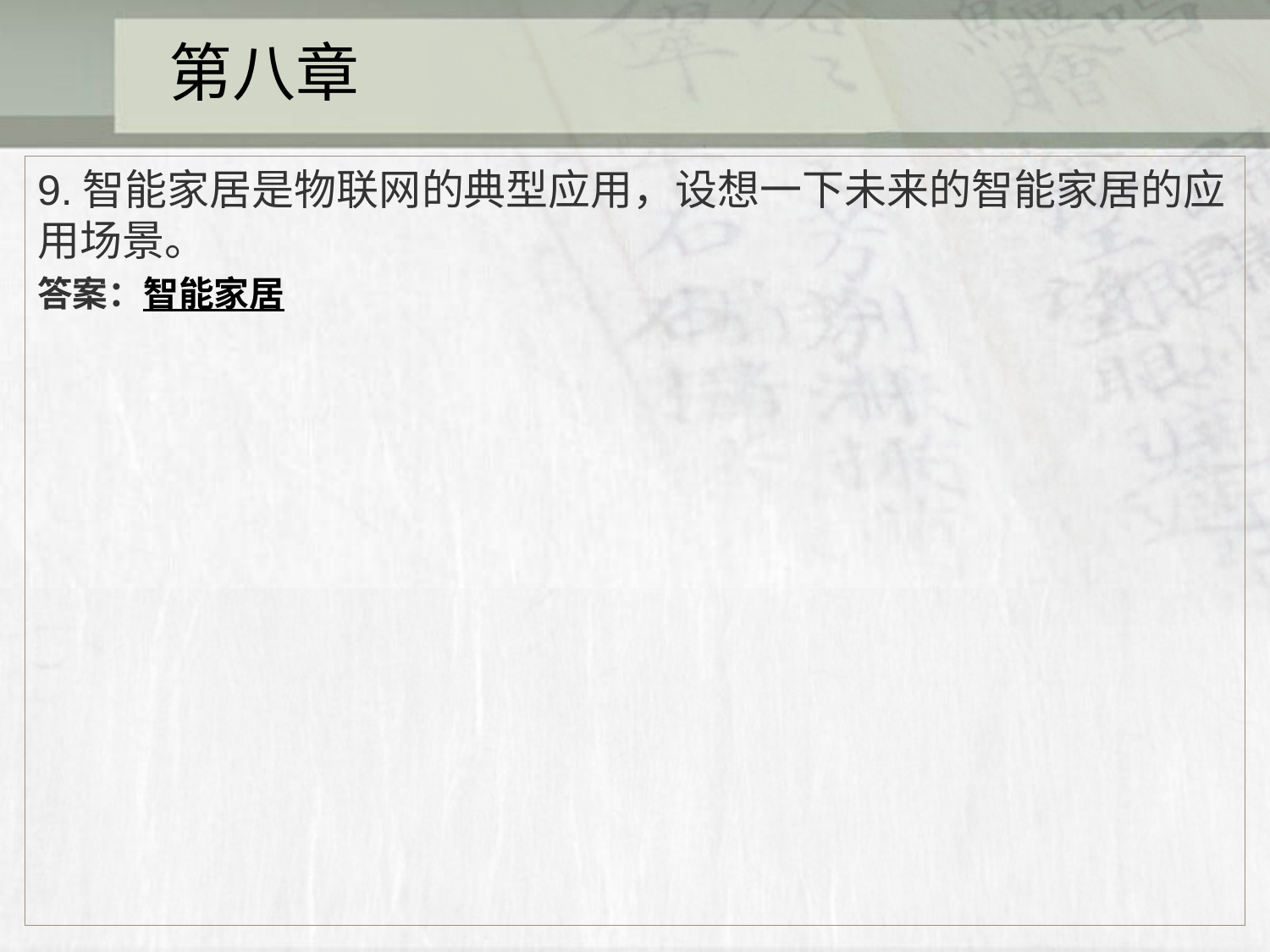

# 第八章
9.智能家居是物联网的典型应用，设想一下未来的智能家居的应用场景。
答案：智能家居